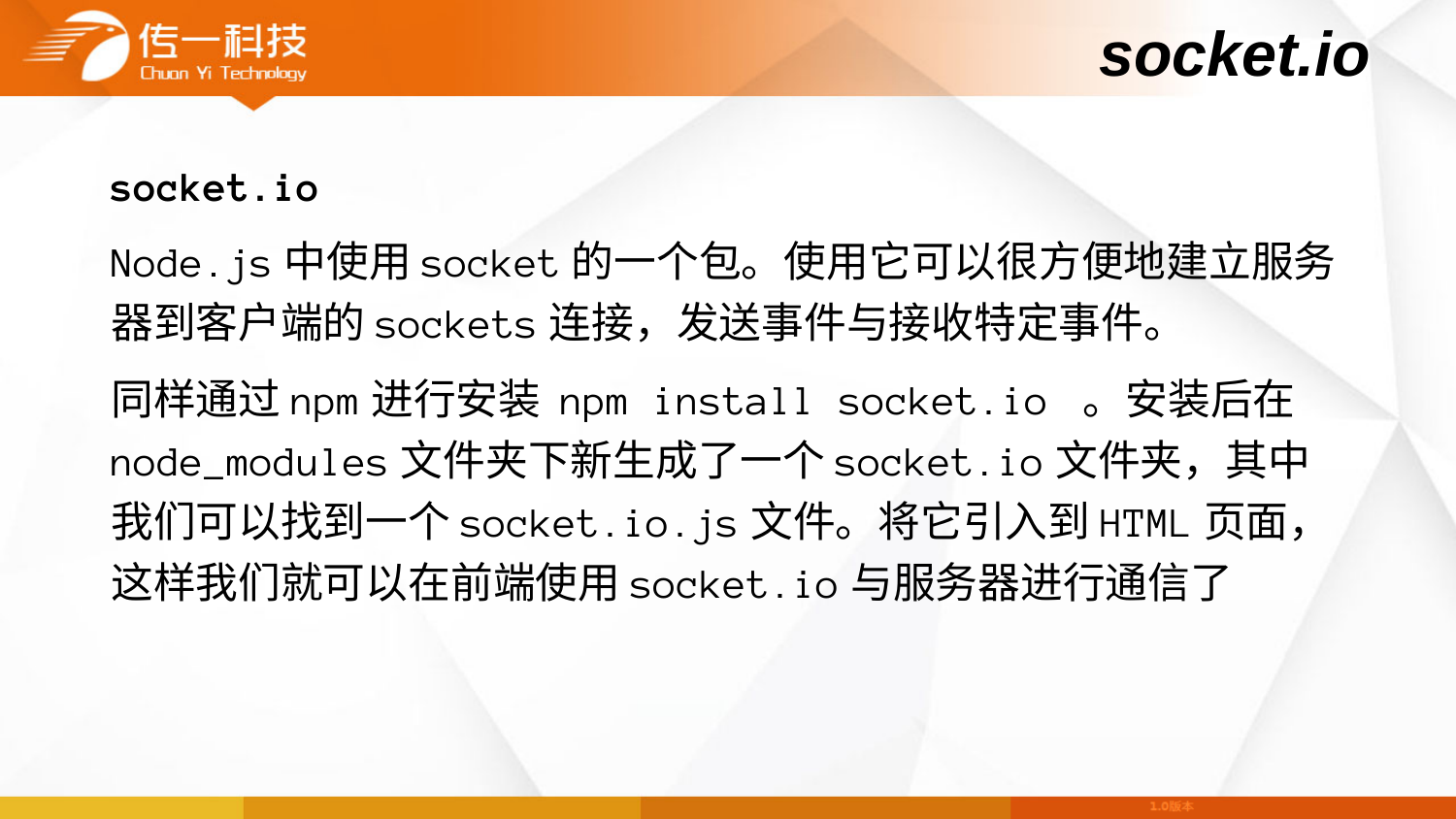

# socket.io
socket.io
Node.js中使用socket的一个包。使用它可以很方便地建立服务器到客户端的sockets连接，发送事件与接收特定事件。
同样通过npm进行安装 npm install socket.io 。安装后在node_modules文件夹下新生成了一个socket.io文件夹，其中我们可以找到一个socket.io.js文件。将它引入到HTML页面，这样我们就可以在前端使用socket.io与服务器进行通信了